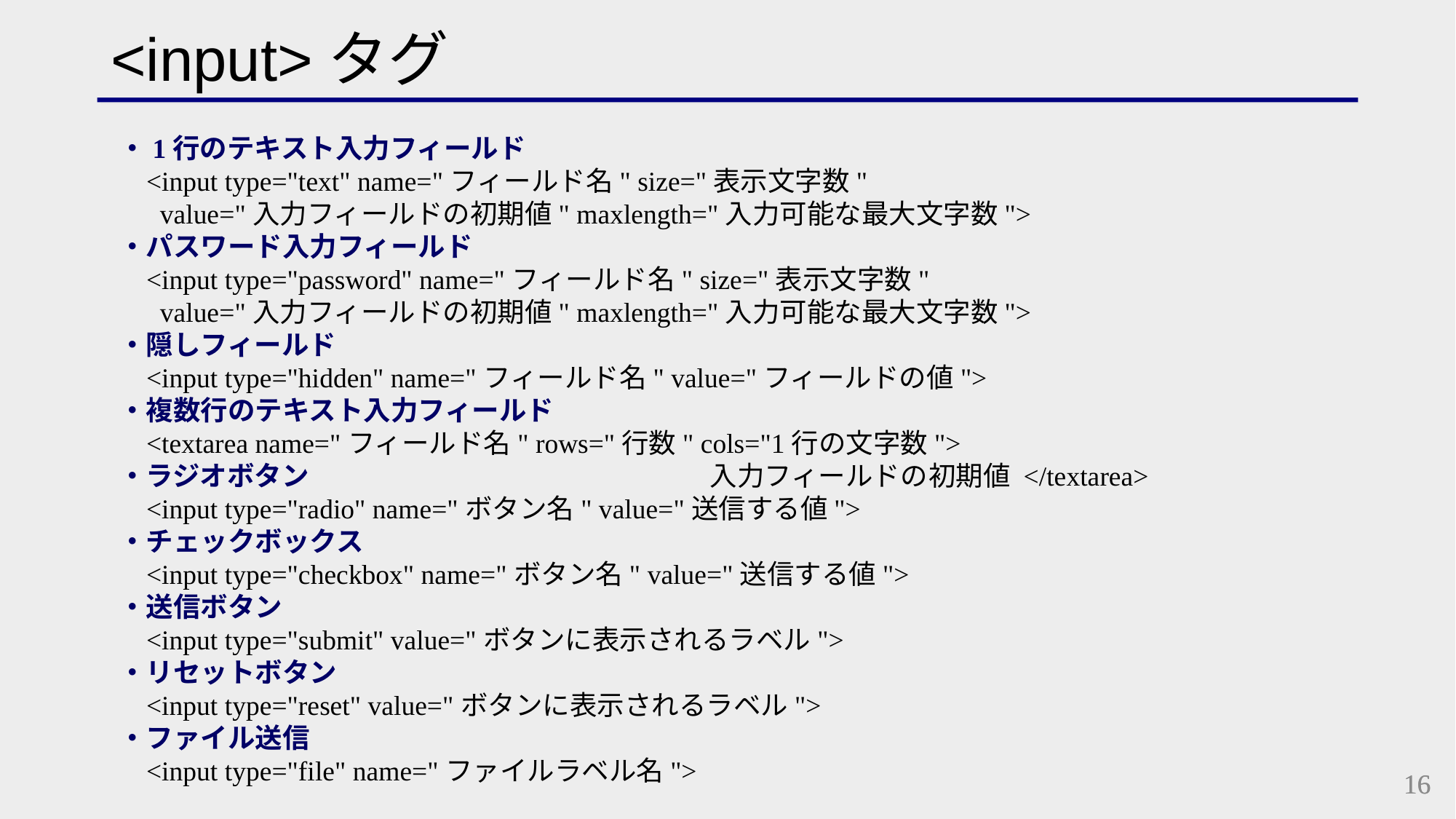

<input>タグ
・1行のテキスト入力フィールド
    <input type="text" name="フィールド名" size="表示文字数"
      value="入力フィールドの初期値" maxlength="入力可能な最大文字数">
・パスワード入力フィールド
    <input type="password" name="フィールド名" size="表示文字数"
      value="入力フィールドの初期値" maxlength="入力可能な最大文字数">
・隠しフィールド
    <input type="hidden" name="フィールド名" value="フィールドの値">
・複数行のテキスト入力フィールド
    <textarea name="フィールド名" rows="行数" cols="1行の文字数">
・ラジオボタン                                                                 入力フィールドの初期値 </textarea>
    <input type="radio" name="ボタン名" value="送信する値">
・チェックボックス
    <input type="checkbox" name="ボタン名" value="送信する値">
・送信ボタン
    <input type="submit" value="ボタンに表示されるラベル">
・リセットボタン
    <input type="reset" value="ボタンに表示されるラベル">
・ファイル送信
    <input type="file" name="ファイルラベル名">
16
16